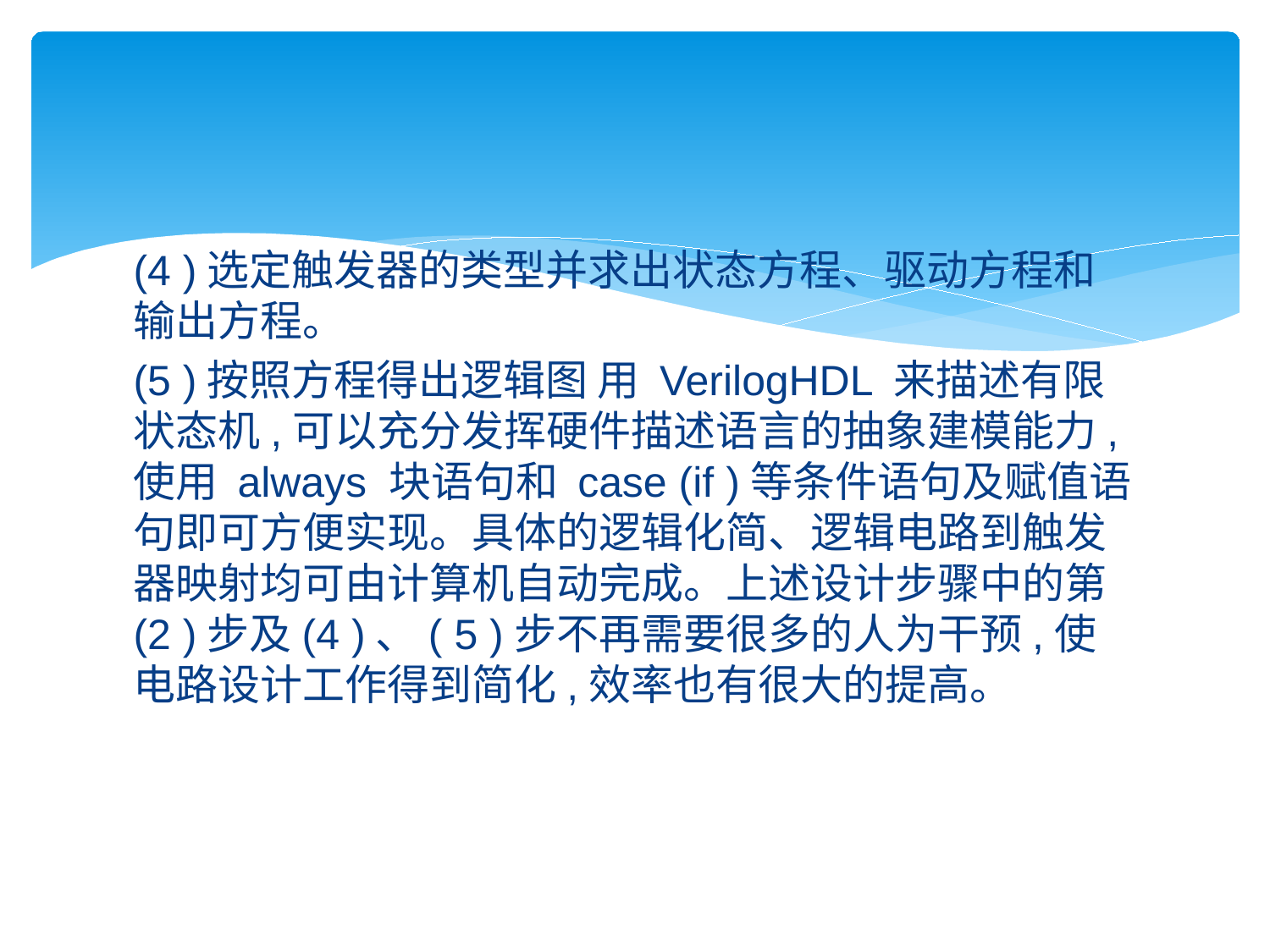

#
(4 )选定触发器的类型并求出状态方程、驱动方程和输出方程。
(5 )按照方程得出逻辑图 用 VerilogHDL 来描述有限状态机,可以充分发挥硬件描述语言的抽象建模能力,使用 always 块语句和 case (if )等条件语句及赋值语句即可方便实现。具体的逻辑化简、逻辑电路到触发器映射均可由计算机自动完成。上述设计步骤中的第(2 )步及(4 )、( 5 )步不再需要很多的人为干预,使电路设计工作得到简化,效率也有很大的提高。